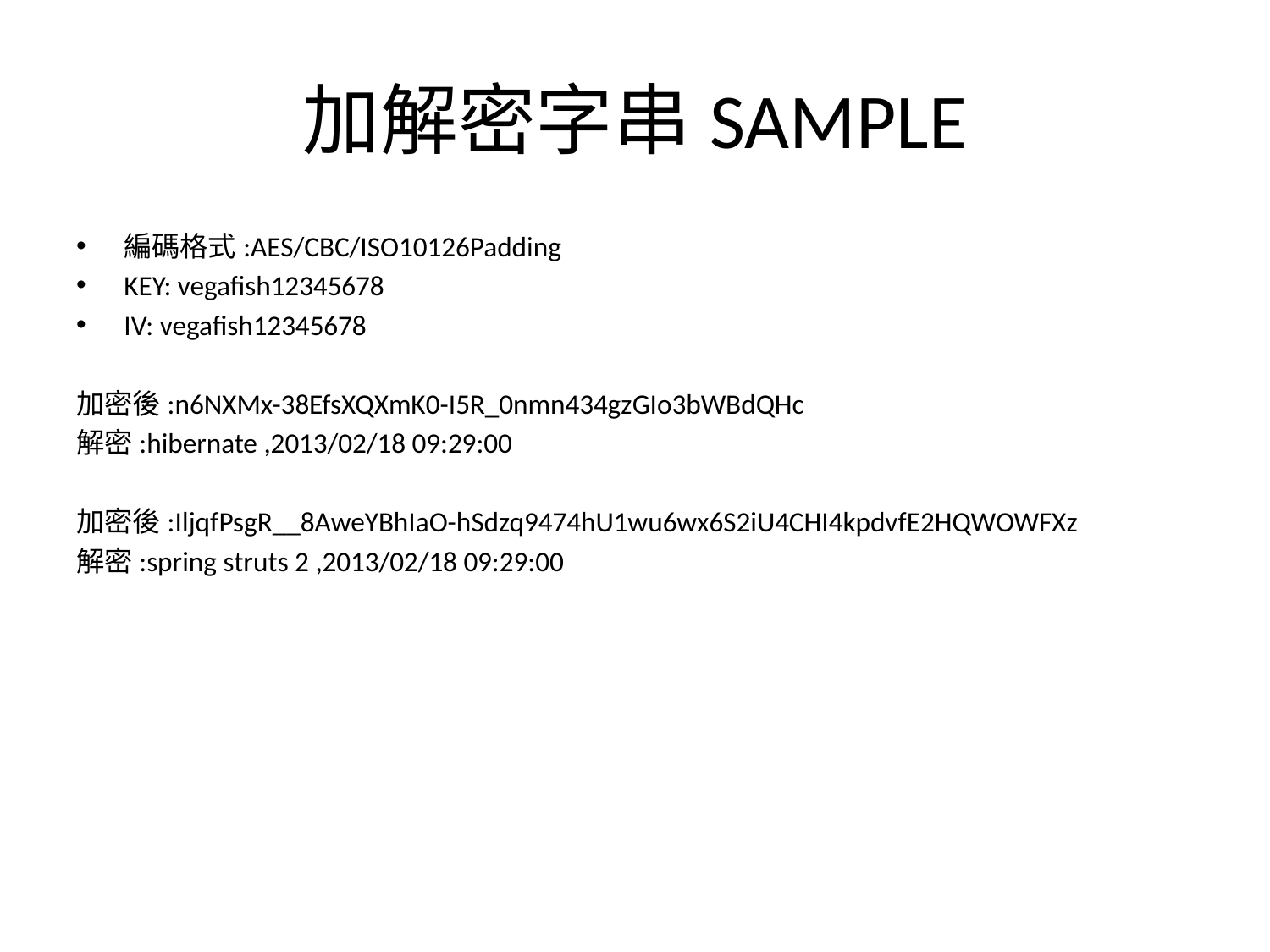

# 加解密字串SAMPLE
編碼格式:AES/CBC/ISO10126Padding
KEY: vegafish12345678
IV: vegafish12345678

加密後:n6NXMx-38EfsXQXmK0-I5R_0nmn434gzGIo3bWBdQHc
解密:hibernate ,2013/02/18 09:29:00

加密後:IljqfPsgR__8AweYBhIaO-hSdzq9474hU1wu6wx6S2iU4CHI4kpdvfE2HQWOWFXz
解密:spring struts 2 ,2013/02/18 09:29:00